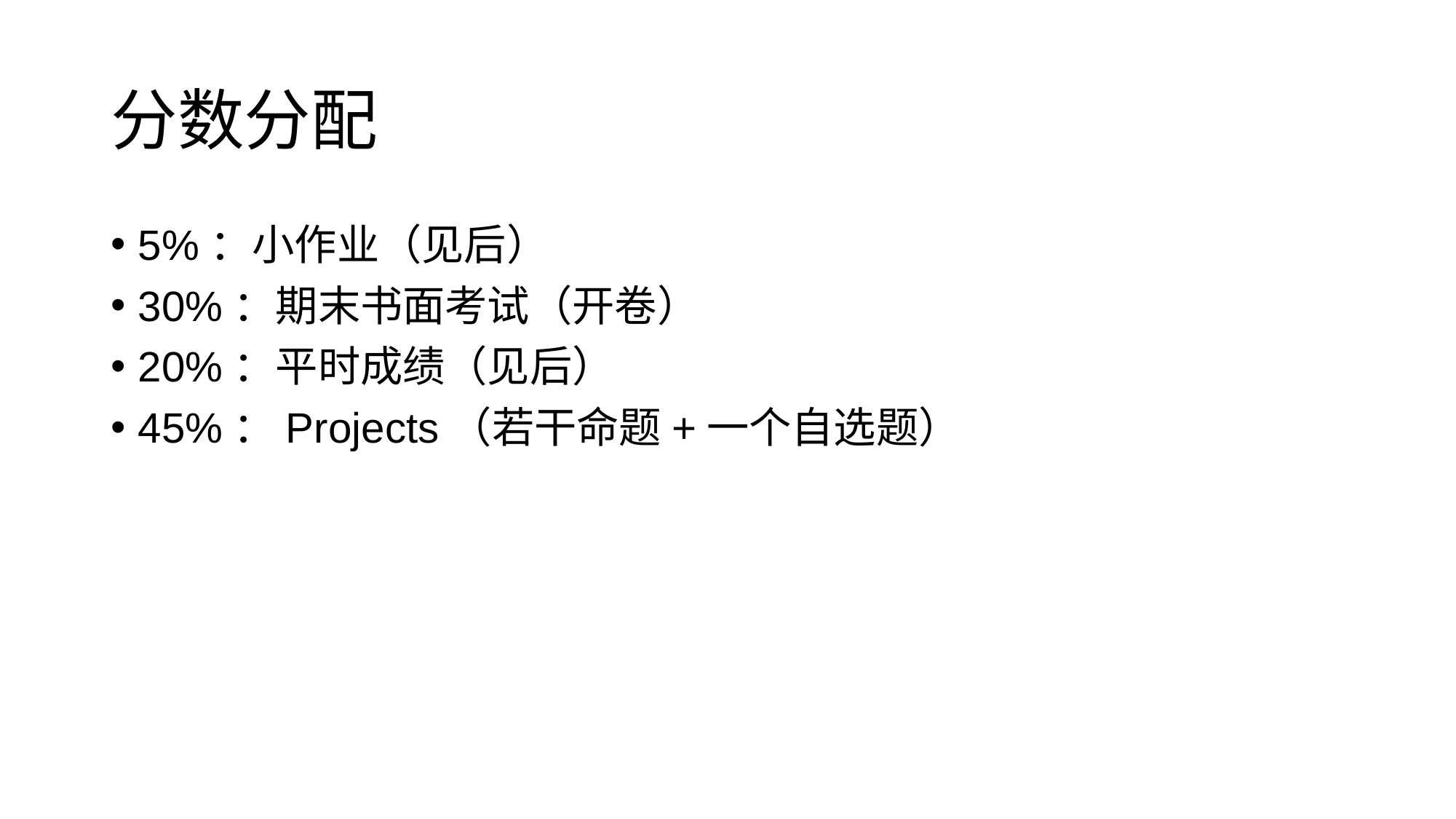

# 分数分配
5%：小作业（见后）
30%：期末书面考试（开卷）
20%：平时成绩（见后）
45%：Projects（若干命题+一个自选题）